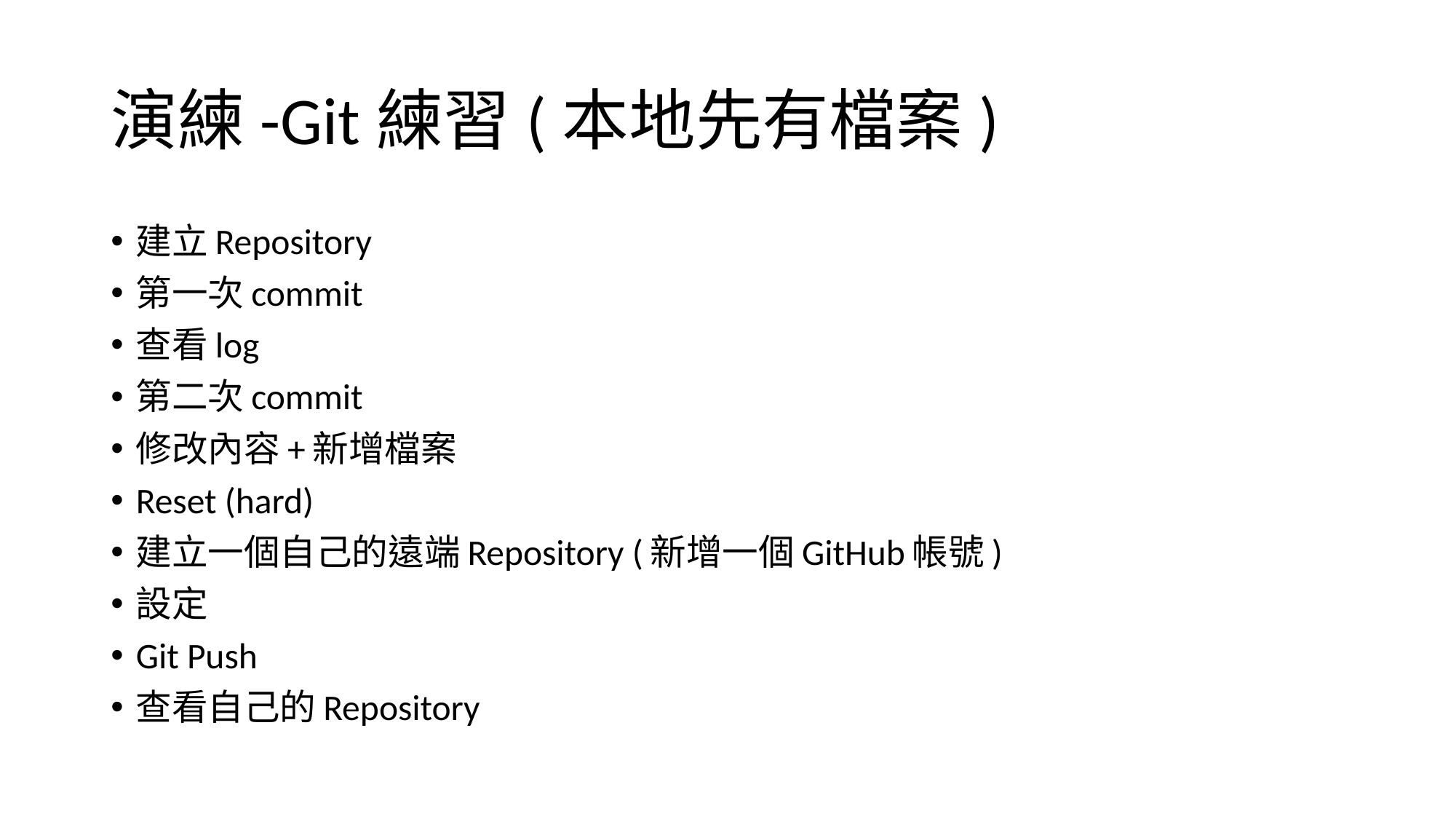

# 演練-Git練習(本地先有檔案)
建立Repository
第一次commit
查看log
第二次commit
修改內容+新增檔案
Reset (hard)
建立一個自己的遠端Repository (新增一個GitHub帳號)
設定
Git Push
查看自己的Repository